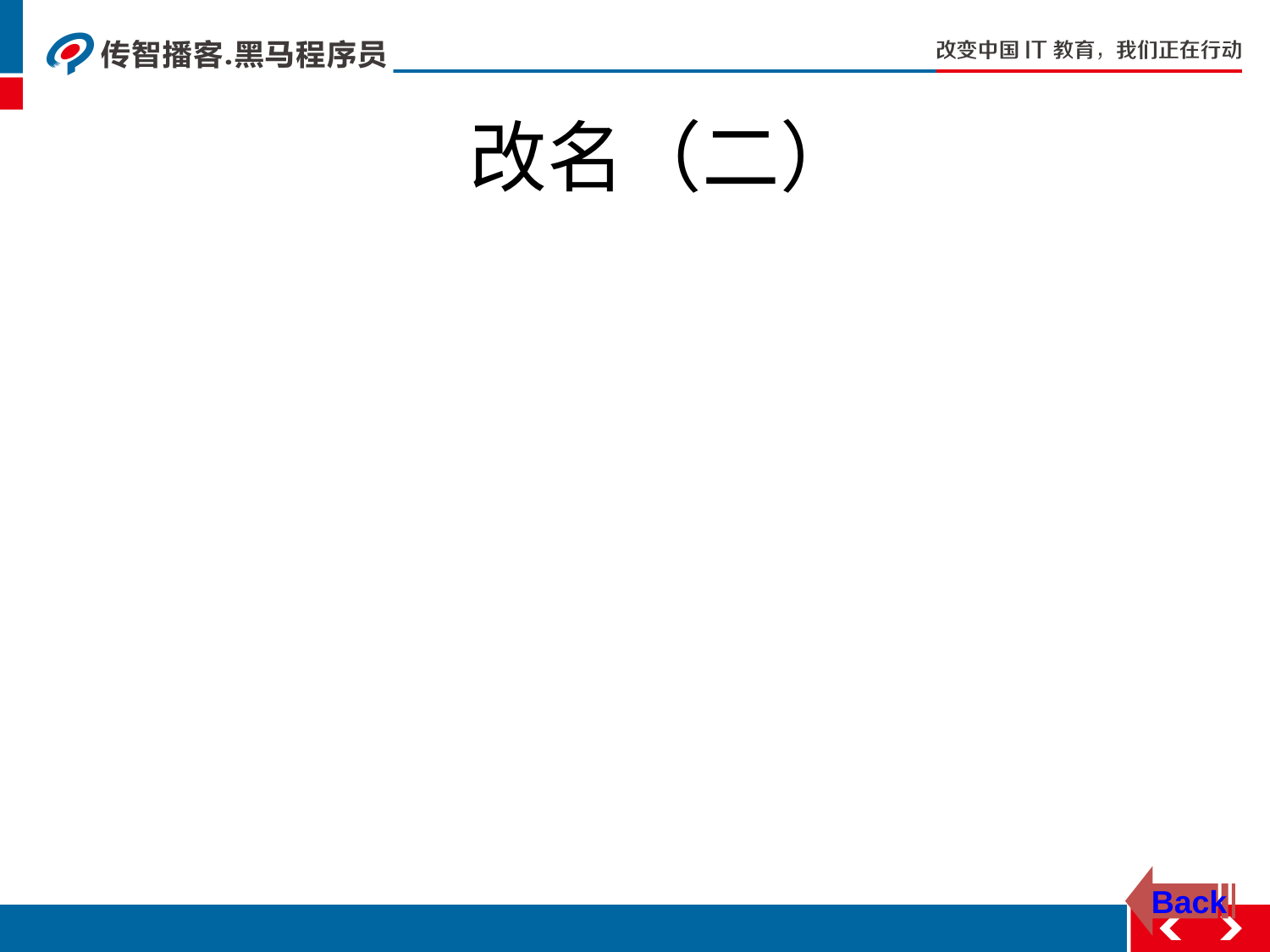

# 改名（二）
“改名”仅是对客户端的文件进行操作，并不改变服务器上的内容，需要执行“提交”操作才会将改名操作上传到服务器
不要用Windows“重命名”来实现改名，因为这个操作不受SVN控制，SVN会将其理解为删除原文件、增加一个新文件，从而导致文件改名后不能跟踪到改名前的状态
Back